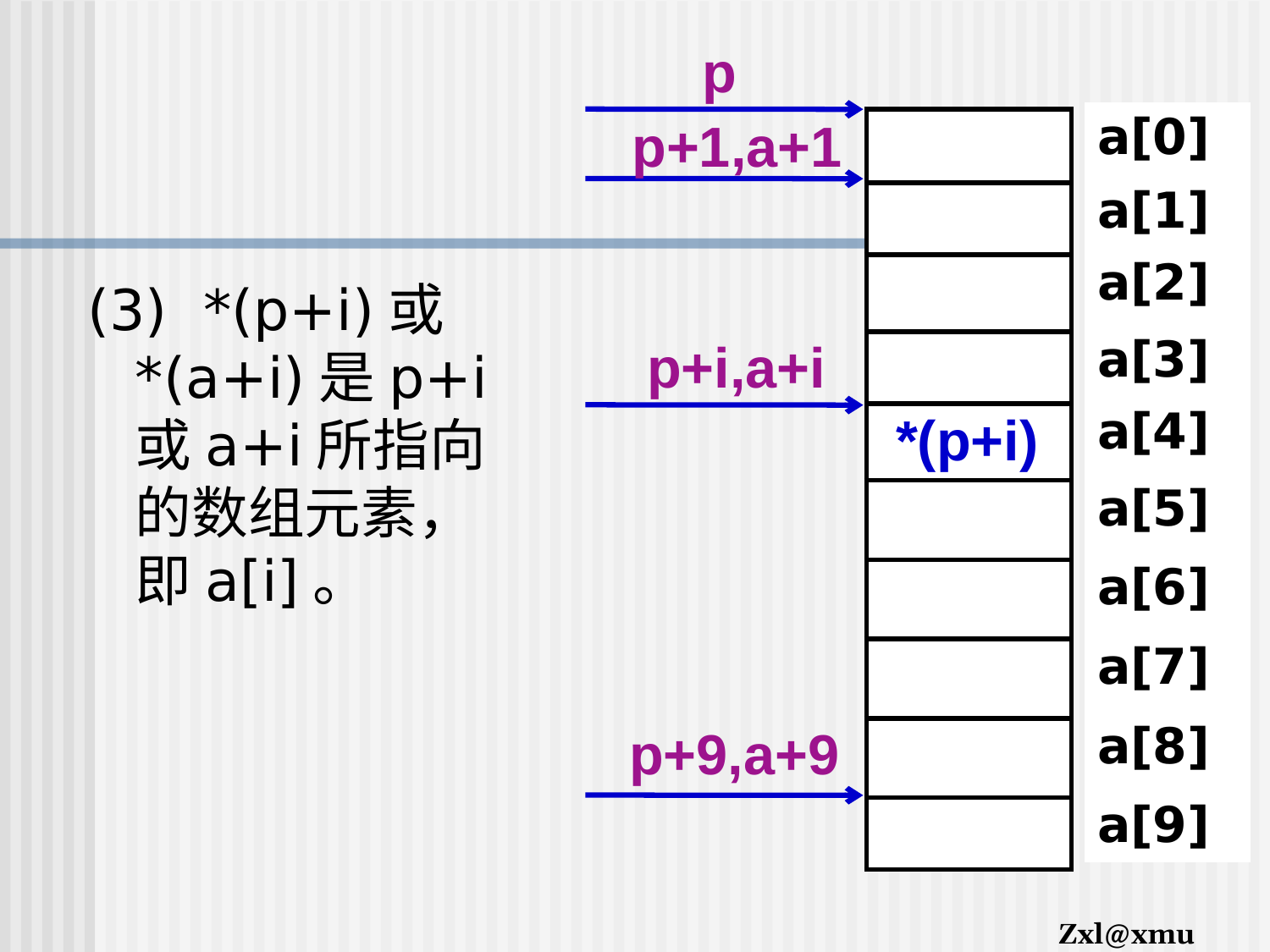

p
| a[0] |
| --- |
| a[1] |
| a[2] |
| a[3] |
| a[4] |
| a[5] |
| a[6] |
| a[7] |
| a[8] |
| a[9] |
p+1,a+1
|  |
| --- |
|  |
|  |
|  |
|  |
|  |
|  |
|  |
|  |
|  |
(3)  *(p+i)或*(a+i)是p+i或a+i所指向的数组元素，即a[i]。
p+i,a+i
*(p+i)
p+9,a+9